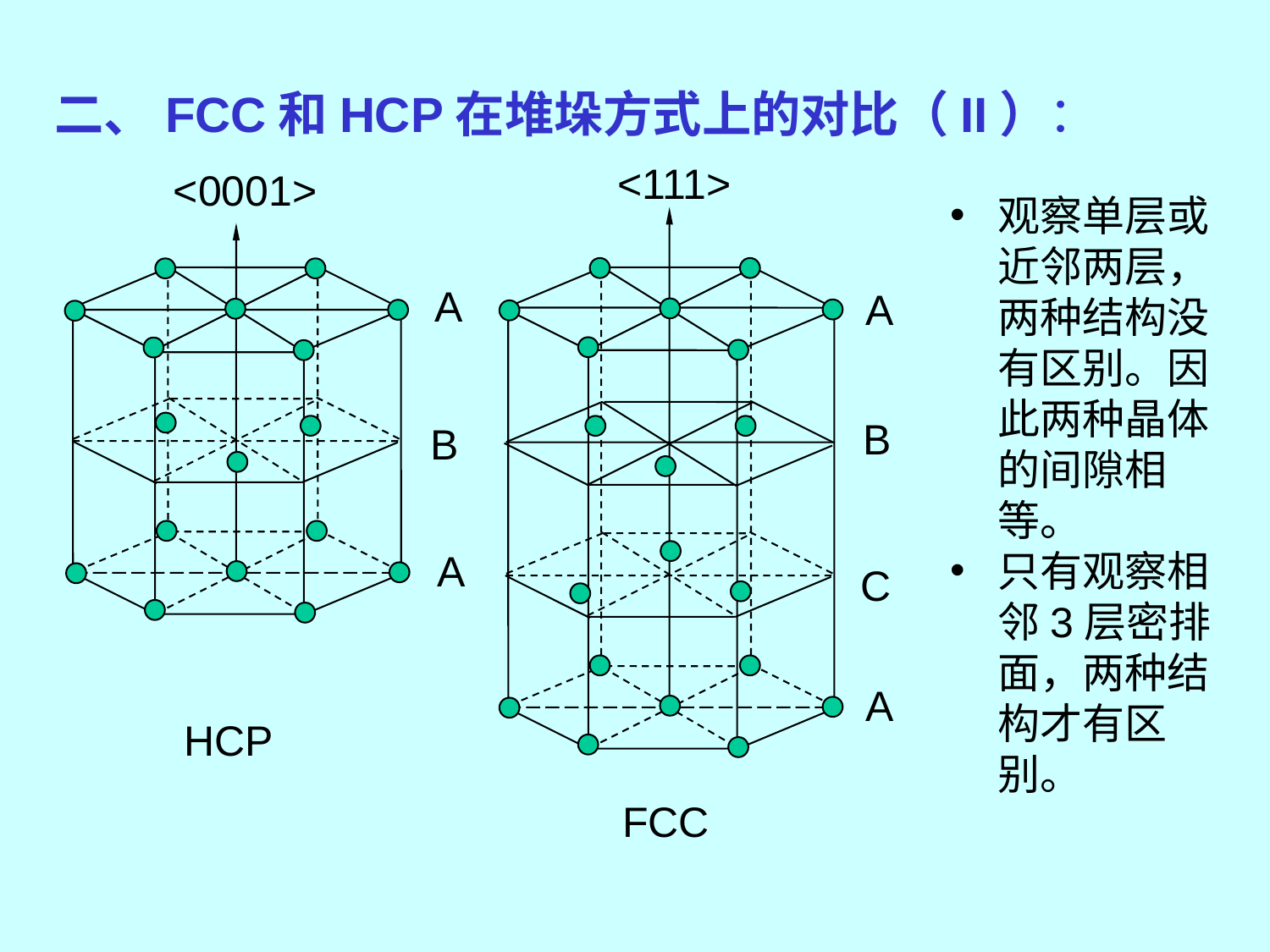

二、FCC和HCP在堆垛方式上的对比（II）：
<111>

A
B
C
A
FCC
<0001>

A
B
A
HCP
观察单层或近邻两层，两种结构没有区别。因此两种晶体的间隙相等。
只有观察相邻3层密排面，两种结构才有区别。